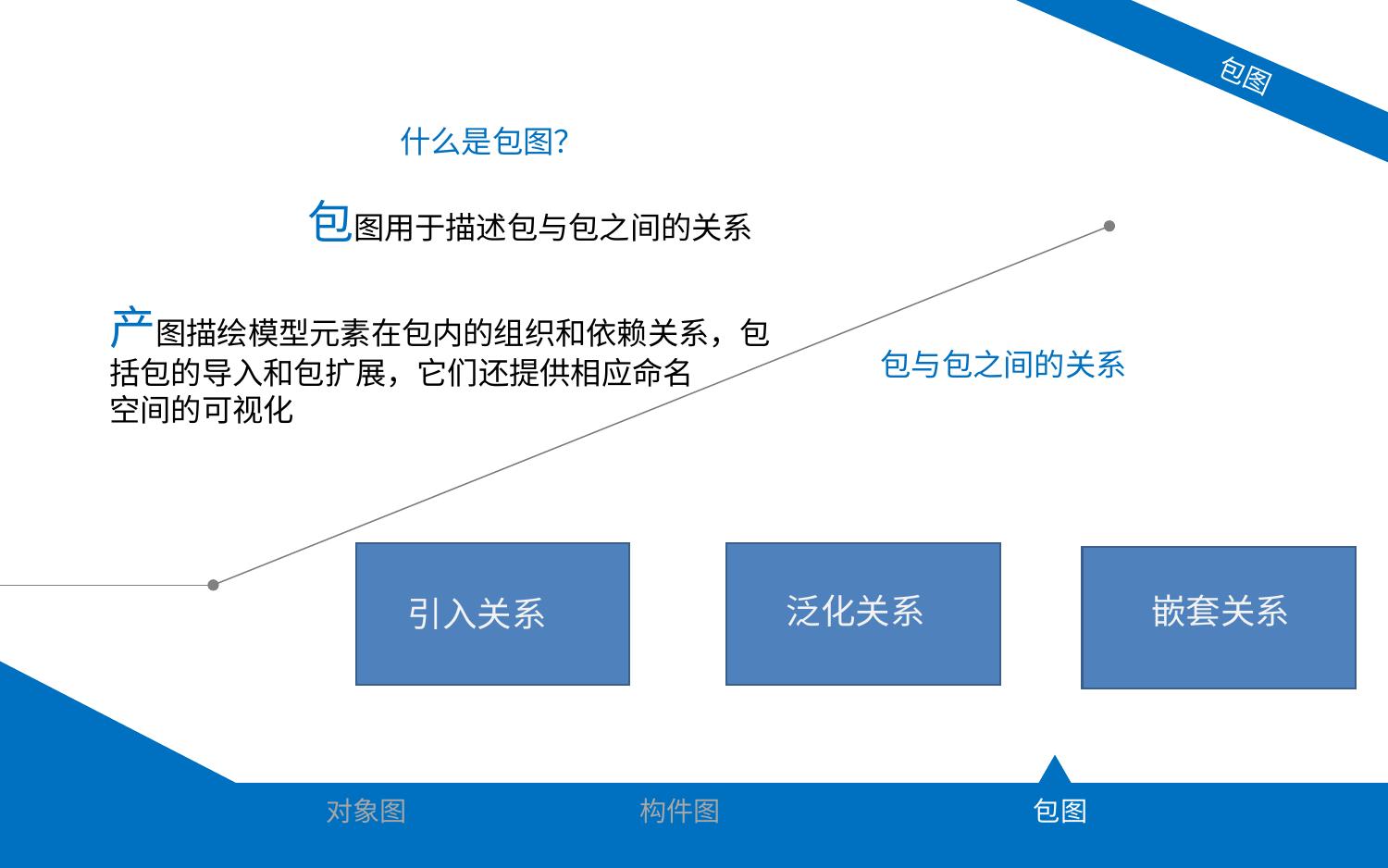

包图
什么是包图？
包图用于描述包与包之间的关系
产图描绘模型元素在包内的组织和依赖关系，包括包的导入和包扩展，它们还提供相应命名
空间的可视化
包与包之间的关系

泛化关系
嵌套关系
引入关系

对象图
构件图
包图